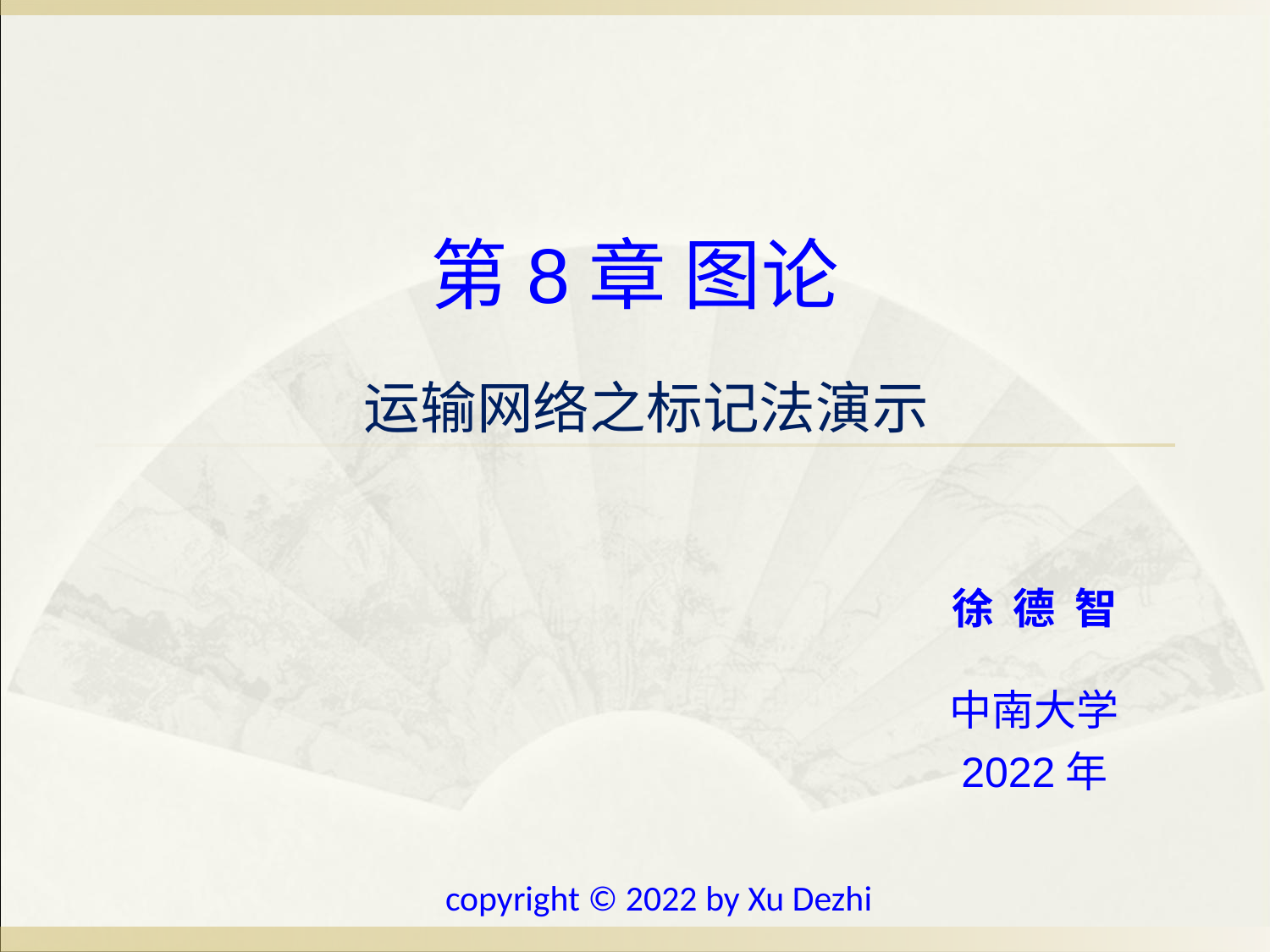

# 第8章 图论
运输网络之标记法演示
徐  德  智

中南大学
2022年
copyright © 2022 by Xu Dezhi